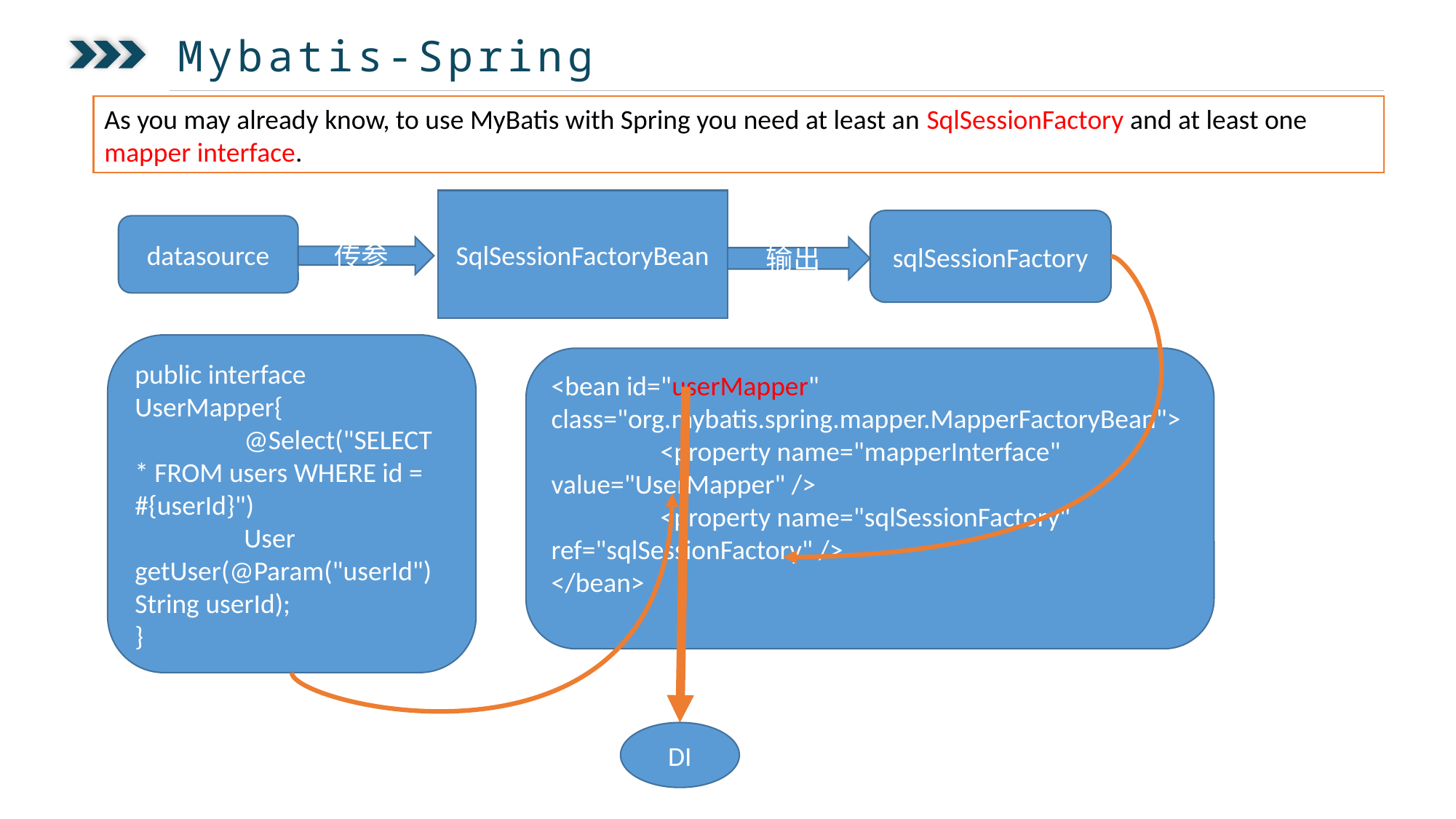

Mybatis-Spring

As you may already know, to use MyBatis with Spring you need at least an SqlSessionFactory and at least one mapper interface.
SqlSessionFactoryBean
sqlSessionFactory
datasource
传参
输出
public interface UserMapper{
	@Select("SELECT * FROM users WHERE id = #{userId}")
  	User getUser(@Param("userId") String userId);
}
<bean id="userMapper" class="org.mybatis.spring.mapper.MapperFactoryBean">
	<property name="mapperInterface" value="UserMapper" />
  	<property name="sqlSessionFactory" ref="sqlSessionFactory" />
</bean>
DI